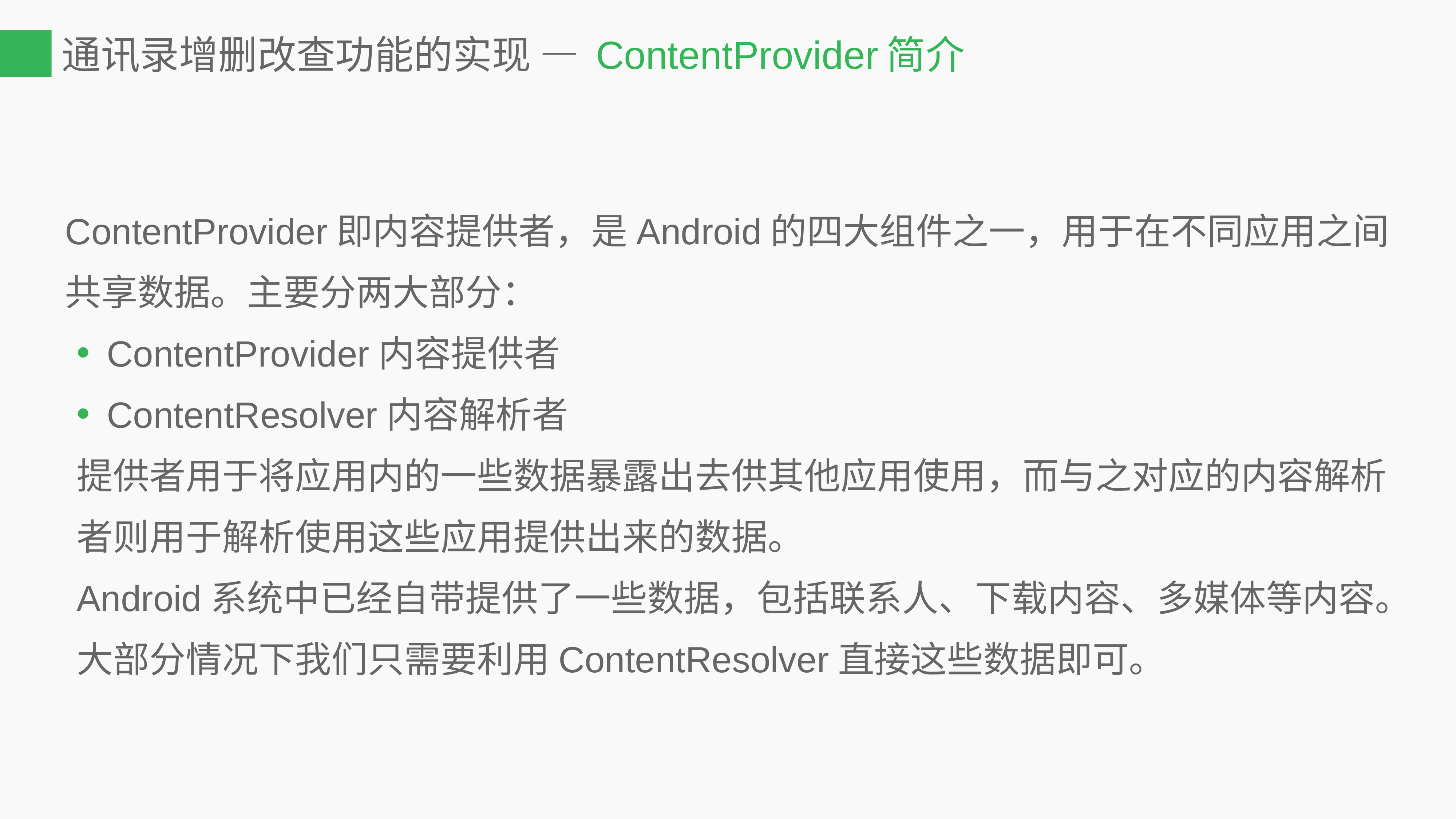

# 通讯录增删改查功能的实现 — ContentProvider简介
ContentProvider即内容提供者，是Android的四大组件之一，用于在不同应用之间共享数据。主要分两大部分：
ContentProvider内容提供者
ContentResolver内容解析者
提供者用于将应用内的一些数据暴露出去供其他应用使用，而与之对应的内容解析者则用于解析使用这些应用提供出来的数据。
Android系统中已经自带提供了一些数据，包括联系人、下载内容、多媒体等内容。大部分情况下我们只需要利用ContentResolver直接这些数据即可。